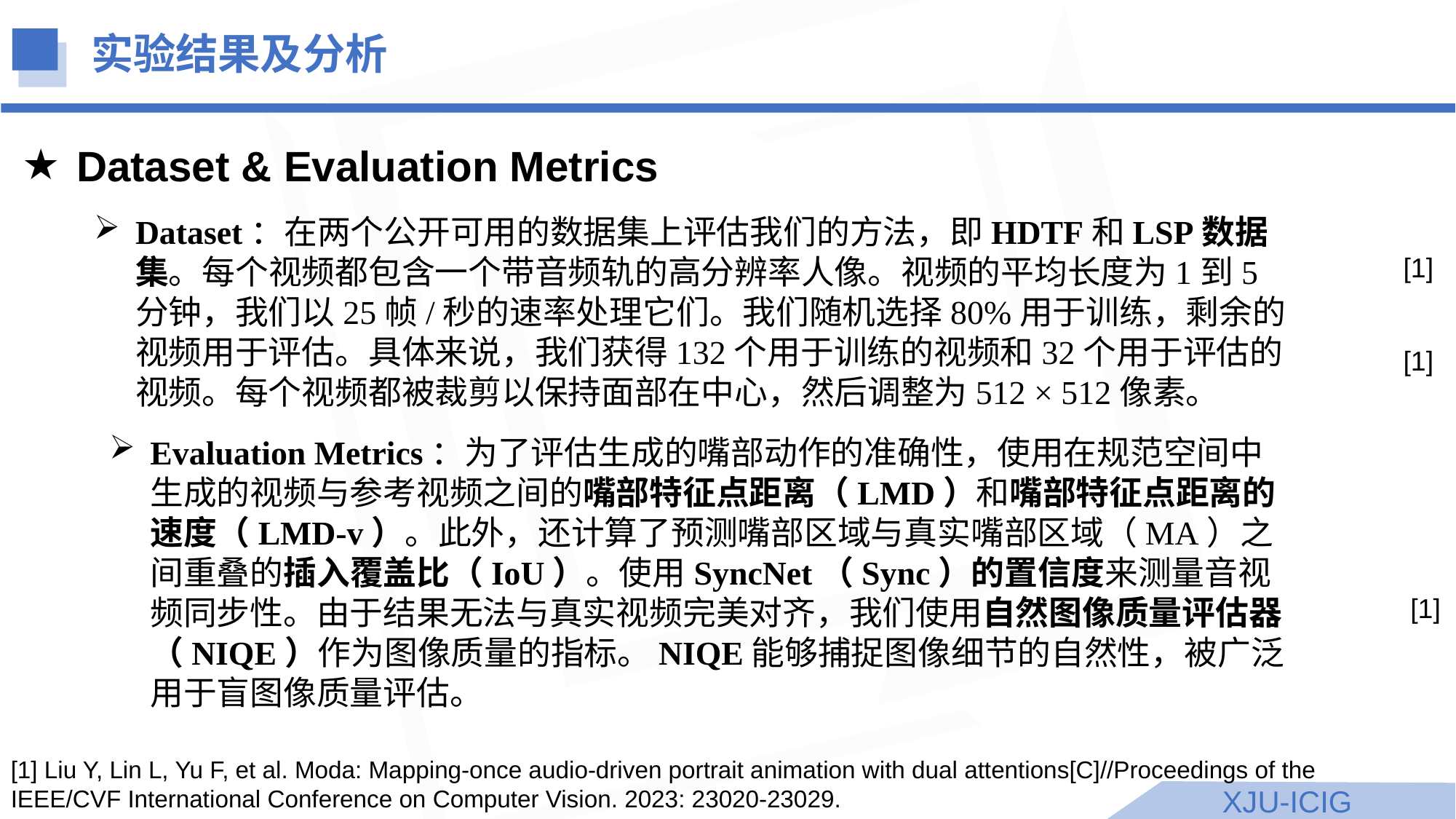

实验结果及分析

Dataset & Evaluation Metrics
Dataset：在两个公开可用的数据集上评估我们的方法，即HDTF和LSP数据集。每个视频都包含一个带音频轨的高分辨率人像。视频的平均长度为1到5分钟，我们以25帧/秒的速率处理它们。我们随机选择80%用于训练，剩余的视频用于评估。具体来说，我们获得132个用于训练的视频和32个用于评估的视频。每个视频都被裁剪以保持面部在中心，然后调整为512 × 512像素。
[1]
[1]
Evaluation Metrics：为了评估生成的嘴部动作的准确性，使用在规范空间中生成的视频与参考视频之间的嘴部特征点距离（LMD）和嘴部特征点距离的速度（LMD-v）。此外，还计算了预测嘴部区域与真实嘴部区域（MA）之间重叠的插入覆盖比（IoU）。使用SyncNet（Sync）的置信度来测量音视频同步性。由于结果无法与真实视频完美对齐，我们使用自然图像质量评估器（NIQE）作为图像质量的指标。NIQE能够捕捉图像细节的自然性，被广泛用于盲图像质量评估。
[1]
[1] Liu Y, Lin L, Yu F, et al. Moda: Mapping-once audio-driven portrait animation with dual attentions[C]//Proceedings of the IEEE/CVF International Conference on Computer Vision. 2023: 23020-23029.
XJU-ICIG